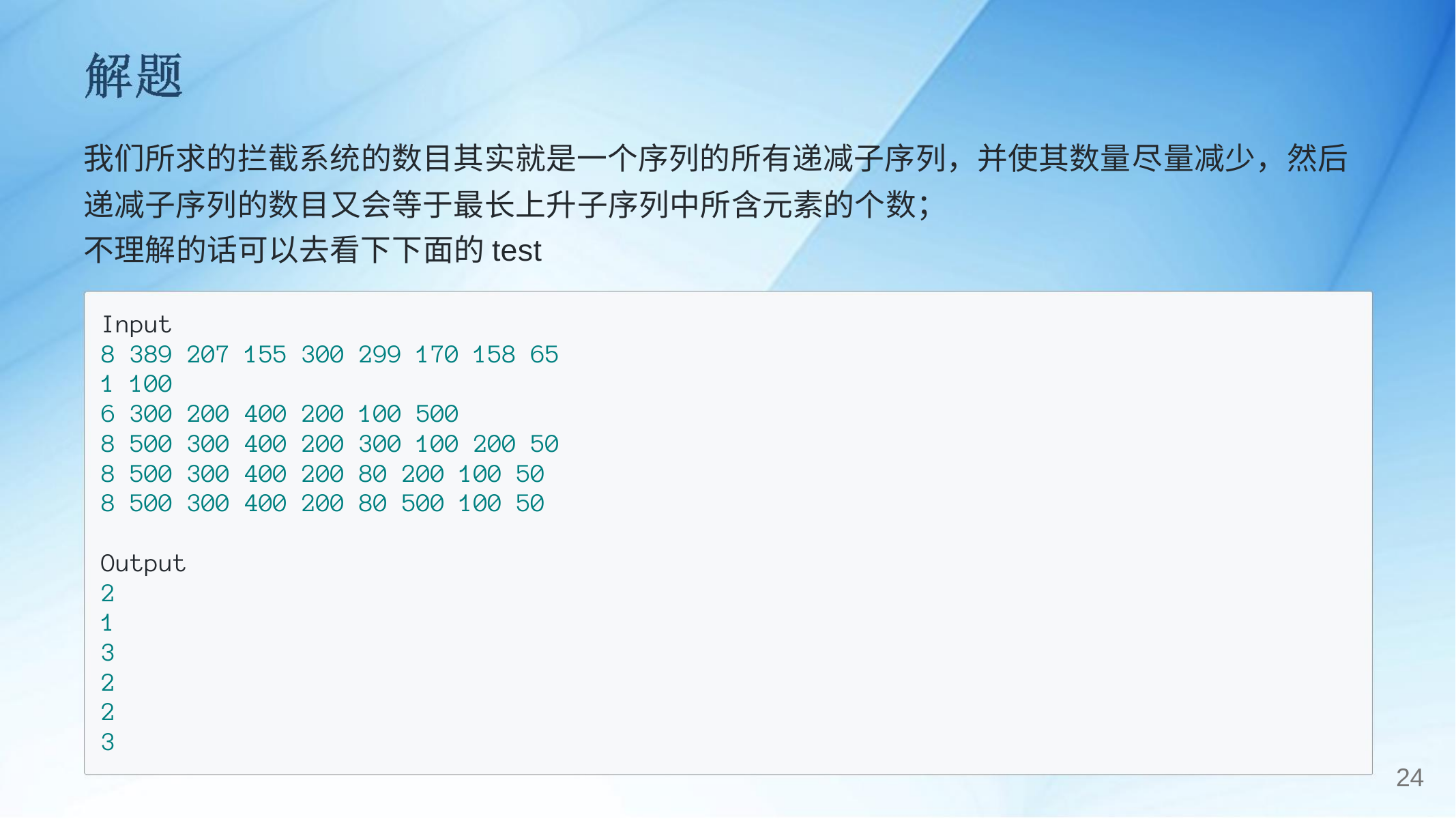

我们所求的拦截系统的数目其实就是一个序列的所有递减子序列，并使其数量尽量减少，然后
递减子序列的数目又会等于最长上升子序列中所含元素的个数；
不理解的话可以去看下下面的test
Input
8 389 207 155 300 299 170 158 65
1 100
6 300 200 400 200 100 500
8 500 300 400 200 300 100 200 50
8 500 300 400 200 80 200 100 50
8 500 300 400 200 80 500 100 50
Output
2
1
3
2
2
3
24